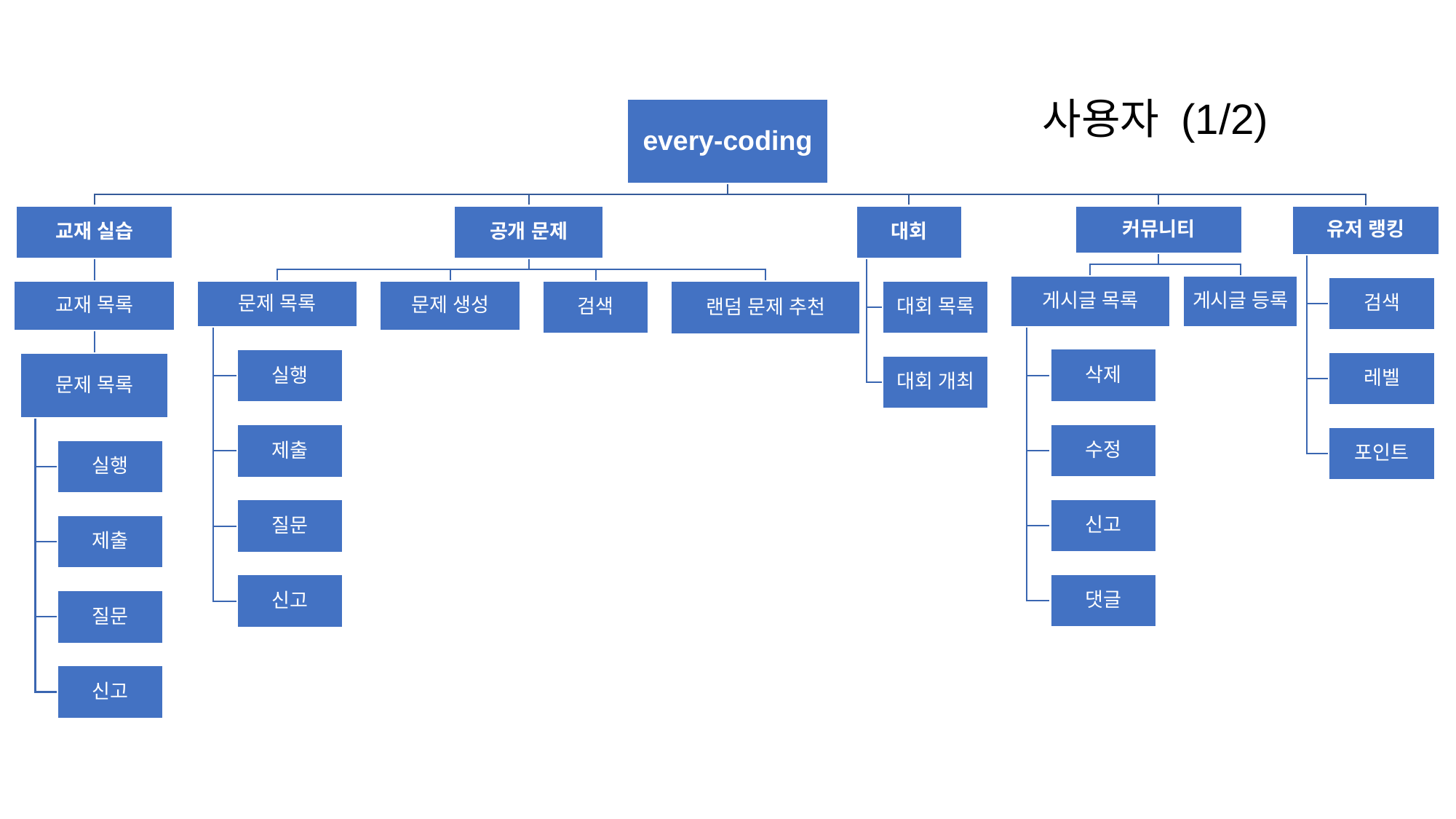

사용자 (1/2)

every-coding

교재 실습

공개 문제

대회

커뮤니티

유저 랭킹

게시글 목록

게시글 등록

검색

교재 목록

문제 목록

문제 생성

검색

랜덤 문제 추천

대회 목록

삭제

실행

레벨

문제 목록

대회 개최

수정

제출

포인트

실행

신고

질문

제출

댓글

신고

질문

신고